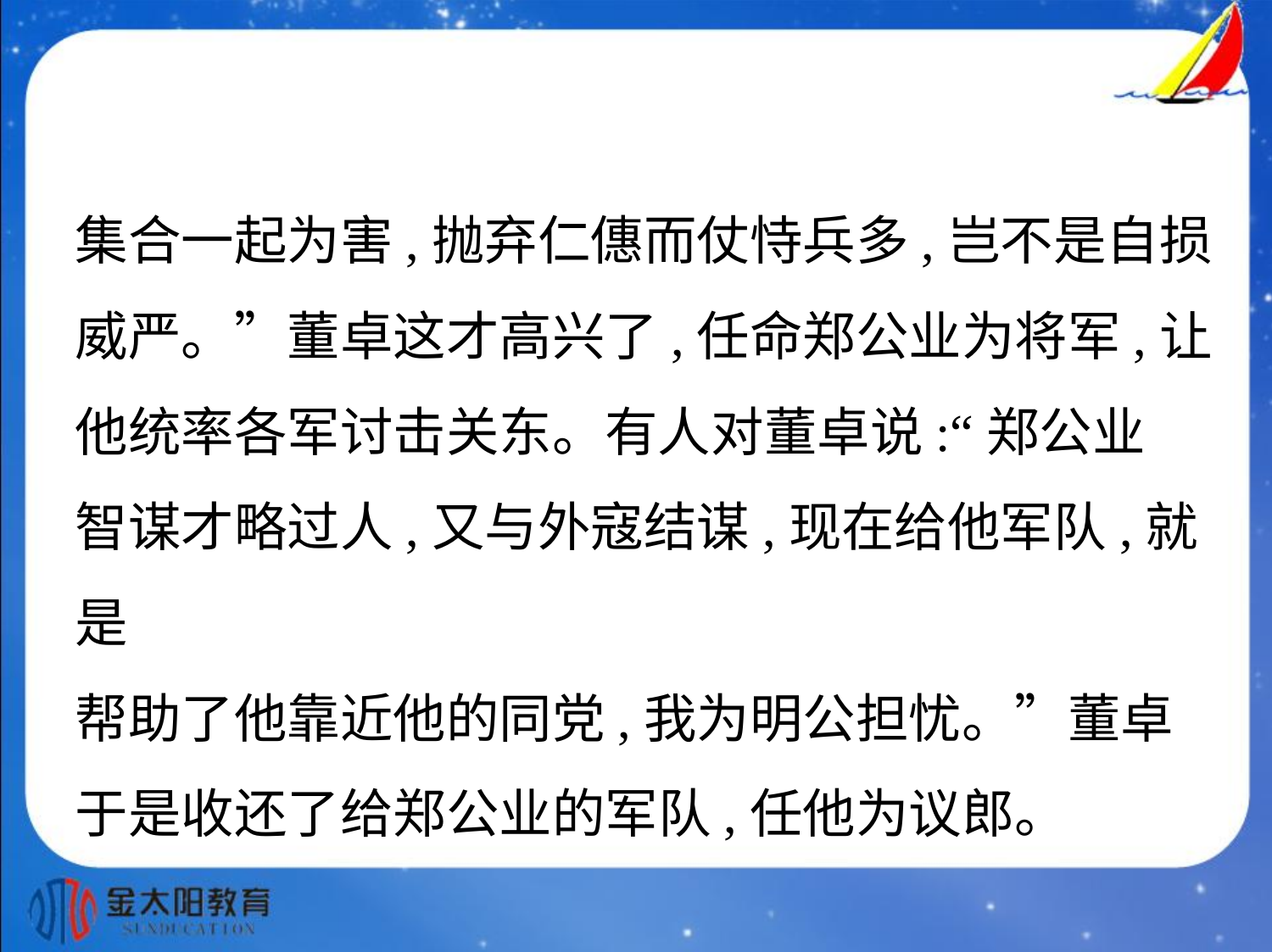

集合一起为害,抛弃仁僡而仗恃兵多,岂不是自损
威严。”董卓这才高兴了,任命郑公业为将军,让
他统率各军讨击关东。有人对董卓说:“郑公业
智谋才略过人,又与外寇结谋,现在给他军队,就是
帮助了他靠近他的同党,我为明公担忧。”董卓
于是收还了给郑公业的军队,任他为议郎。